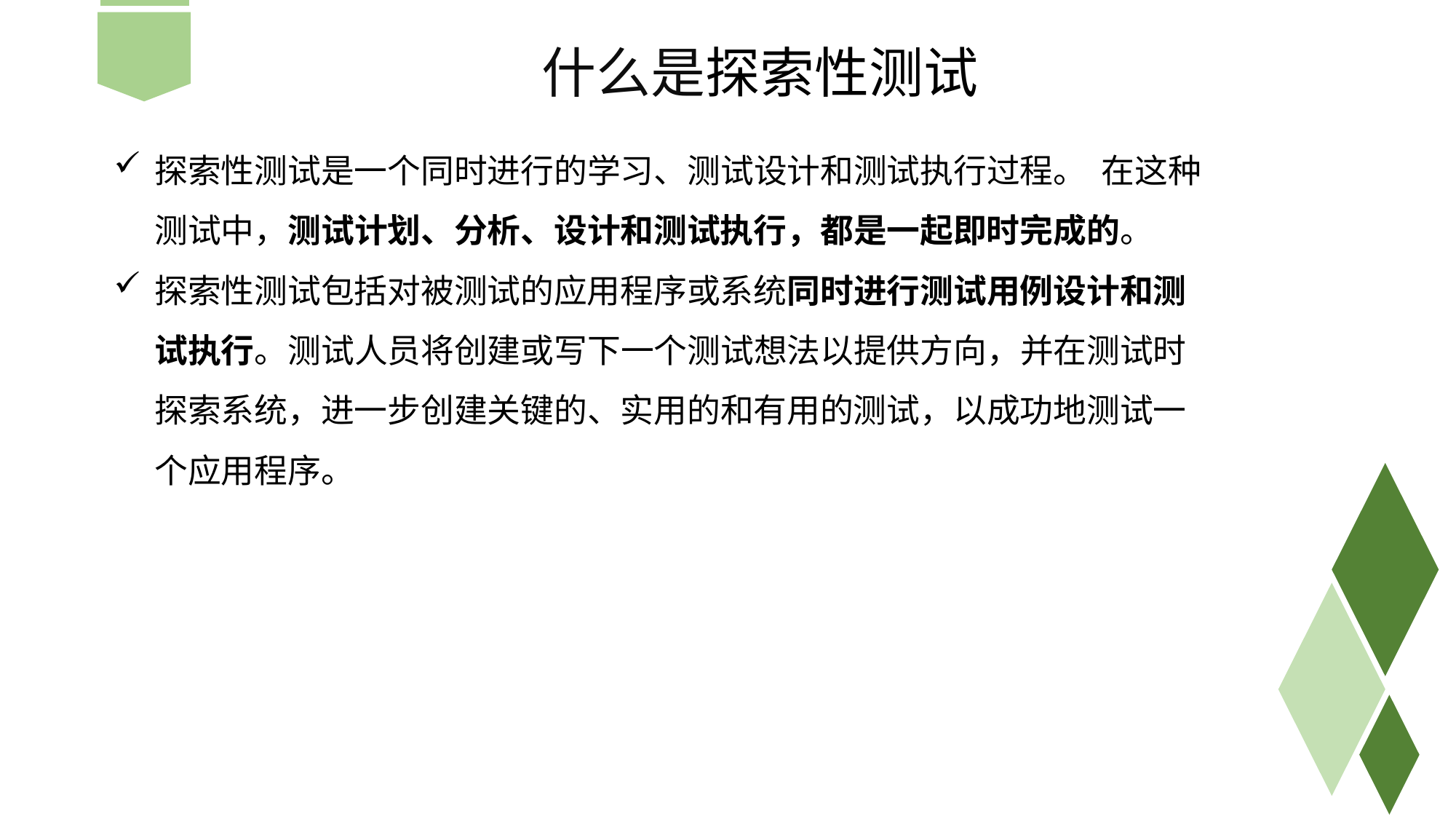

什么是探索性测试
探索性测试是一个同时进行的学习、测试设计和测试执行过程。  在这种测试中，测试计划、分析、设计和测试执行，都是一起即时完成的。
探索性测试包括对被测试的应用程序或系统同时进行测试用例设计和测试执行。测试人员将创建或写下一个测试想法以提供方向，并在测试时探索系统，进一步创建关键的、实用的和有用的测试，以成功地测试一个应用程序。

32